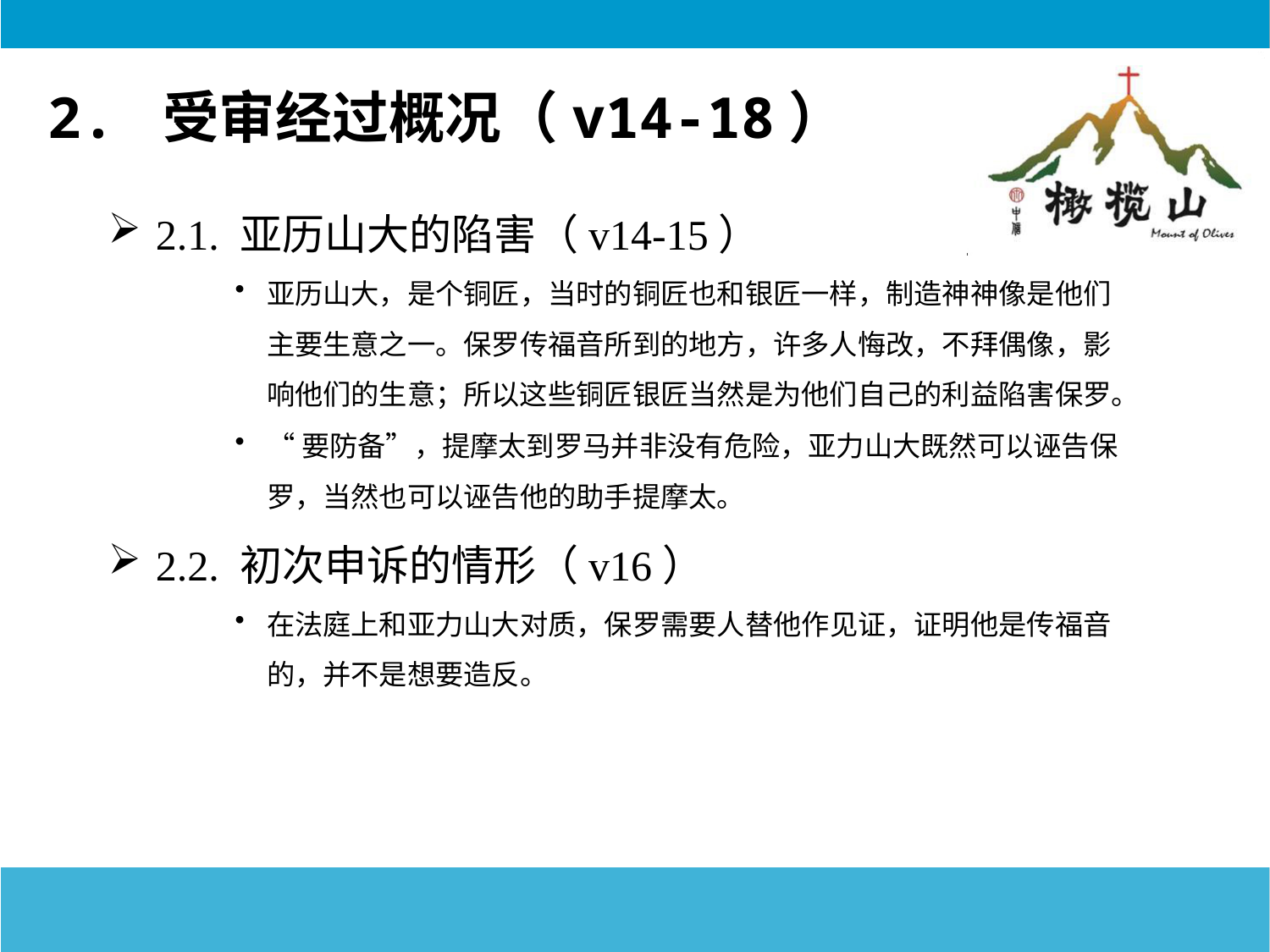

# 2. 受审经过概况（v14-18）
2.1. 亚历山大的陷害（v14-15）
亚历山大，是个铜匠，当时的铜匠也和银匠一样，制造神神像是他们主要生意之一。保罗传福音所到的地方，许多人悔改，不拜偶像，影响他们的生意；所以这些铜匠银匠当然是为他们自己的利益陷害保罗。
“要防备”，提摩太到罗马并非没有危险，亚力山大既然可以诬告保罗，当然也可以诬告他的助手提摩太。
2.2. 初次申诉的情形（v16）
在法庭上和亚力山大对质，保罗需要人替他作见证，证明他是传福音的，并不是想要造反。